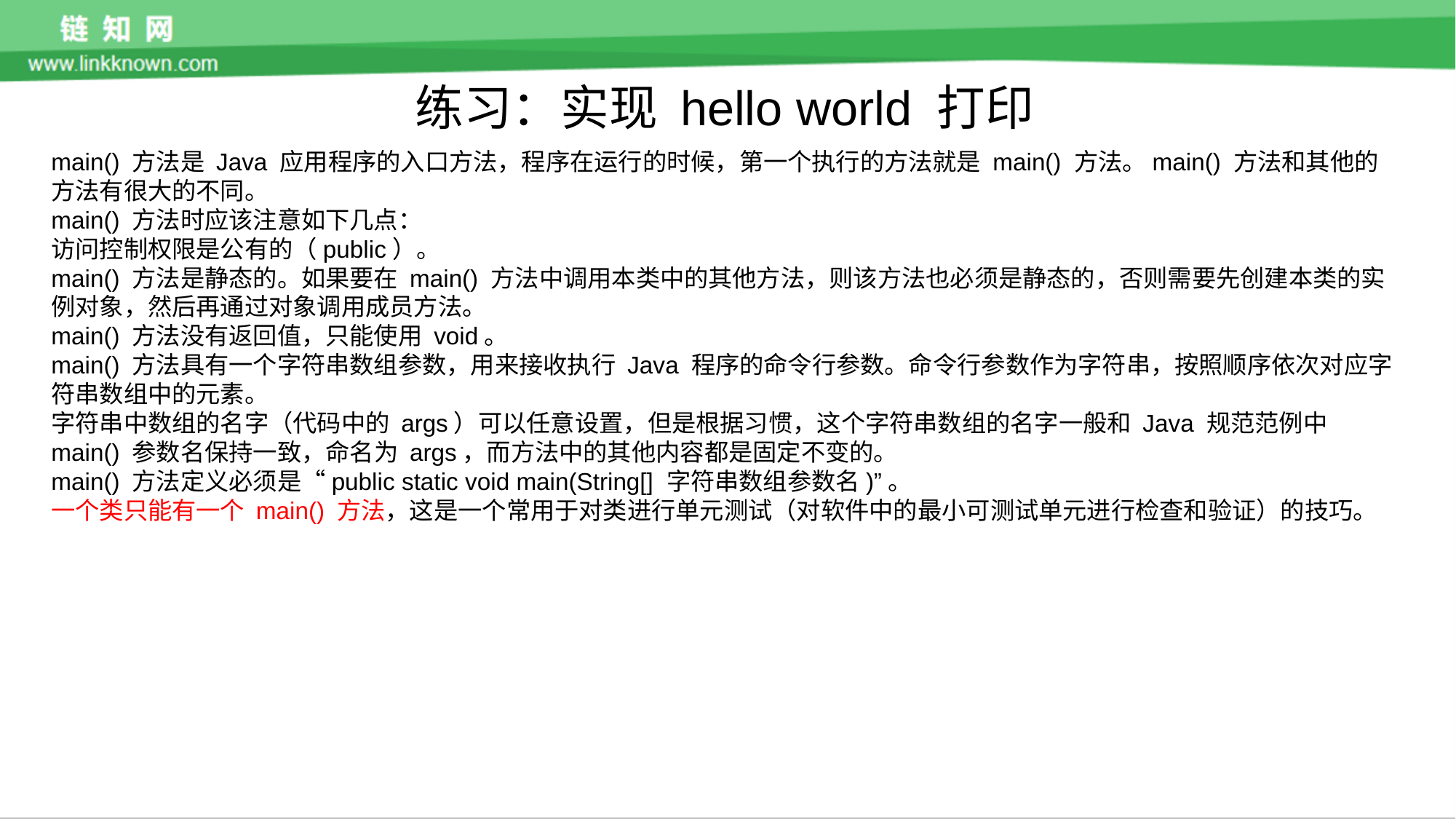

练习：实现 hello world 打印
main() 方法是 Java 应用程序的入口方法，程序在运行的时候，第一个执行的方法就是 main() 方法。main() 方法和其他的方法有很大的不同。
main() 方法时应该注意如下几点：
访问控制权限是公有的（public）。
main() 方法是静态的。如果要在 main() 方法中调用本类中的其他方法，则该方法也必须是静态的，否则需要先创建本类的实例对象，然后再通过对象调用成员方法。
main() 方法没有返回值，只能使用 void。
main() 方法具有一个字符串数组参数，用来接收执行 Java 程序的命令行参数。命令行参数作为字符串，按照顺序依次对应字符串数组中的元素。
字符串中数组的名字（代码中的 args）可以任意设置，但是根据习惯，这个字符串数组的名字一般和 Java 规范范例中 main() 参数名保持一致，命名为 args，而方法中的其他内容都是固定不变的。
main() 方法定义必须是“public static void main(String[] 字符串数组参数名)”。
一个类只能有一个 main() 方法，这是一个常用于对类进行单元测试（对软件中的最小可测试单元进行检查和验证）的技巧。